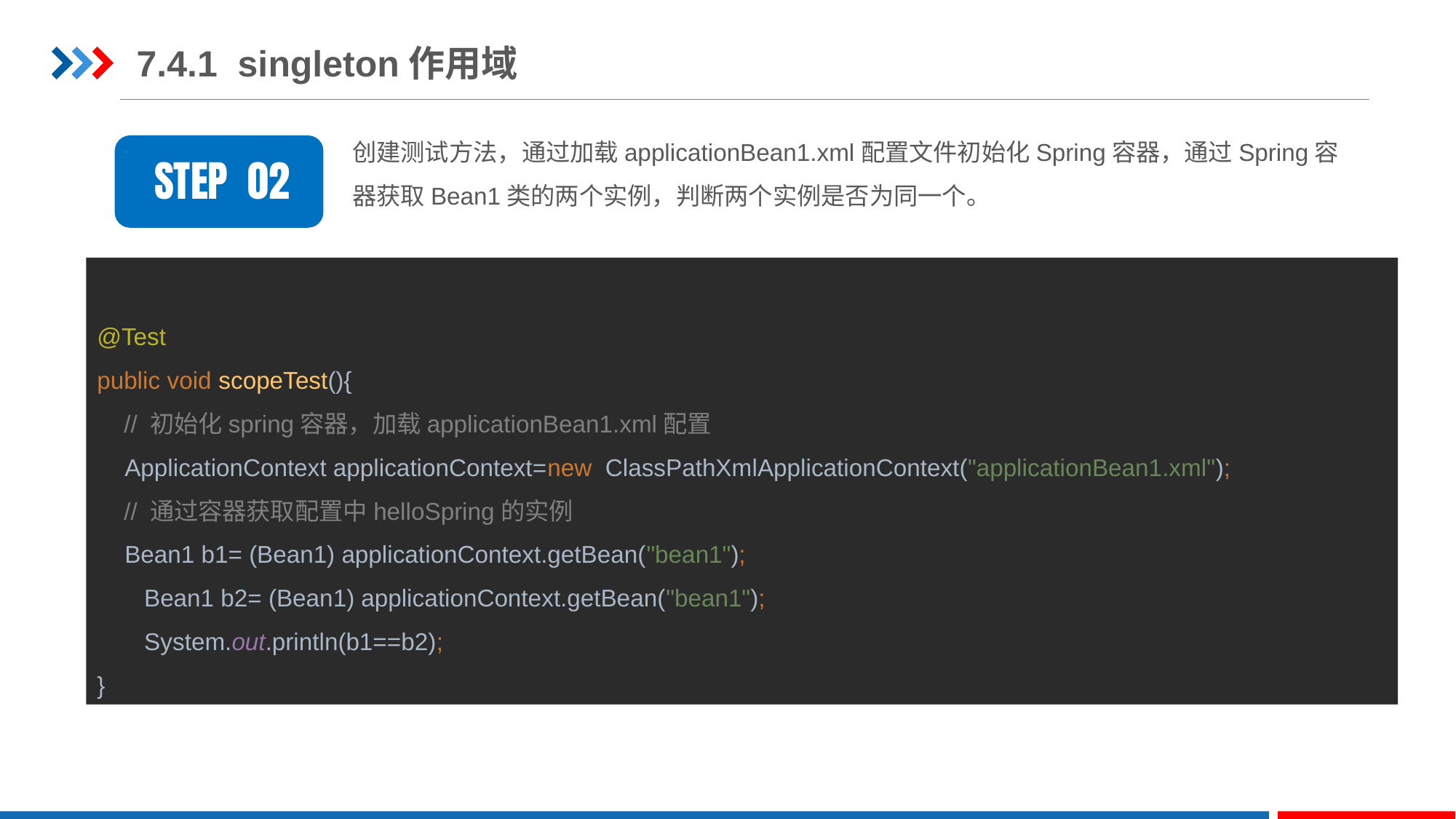

7.4.1  singleton作用域
创建测试方法，通过加载applicationBean1.xml配置文件初始化Spring容器，通过Spring容器获取Bean1类的两个实例，判断两个实例是否为同一个。

STEP  02
@Test
public void scopeTest(){
    // 初始化spring容器，加载applicationBean1.xml配置
    ApplicationContext applicationContext=new  ClassPathXmlApplicationContext("applicationBean1.xml");
    // 通过容器获取配置中helloSpring的实例
    Bean1 b1= (Bean1) applicationContext.getBean("bean1");
       Bean1 b2= (Bean1) applicationContext.getBean("bean1");
       System.out.println(b1==b2);
}